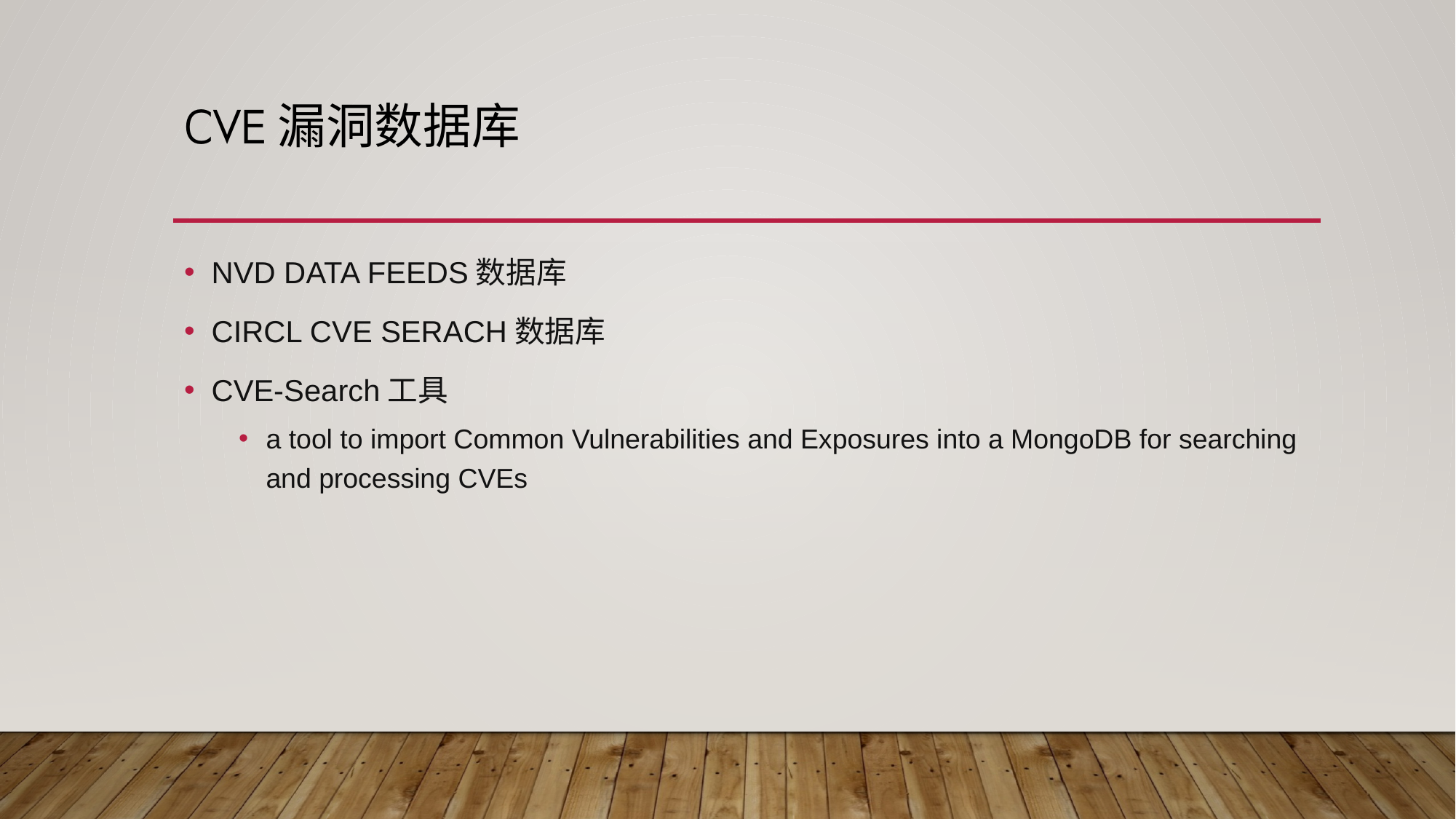

# CVE漏洞数据库
NVD DATA FEEDS数据库
CIRCL CVE SERACH数据库
CVE-Search工具
a tool to import Common Vulnerabilities and Exposures into a MongoDB for searching and processing CVEs